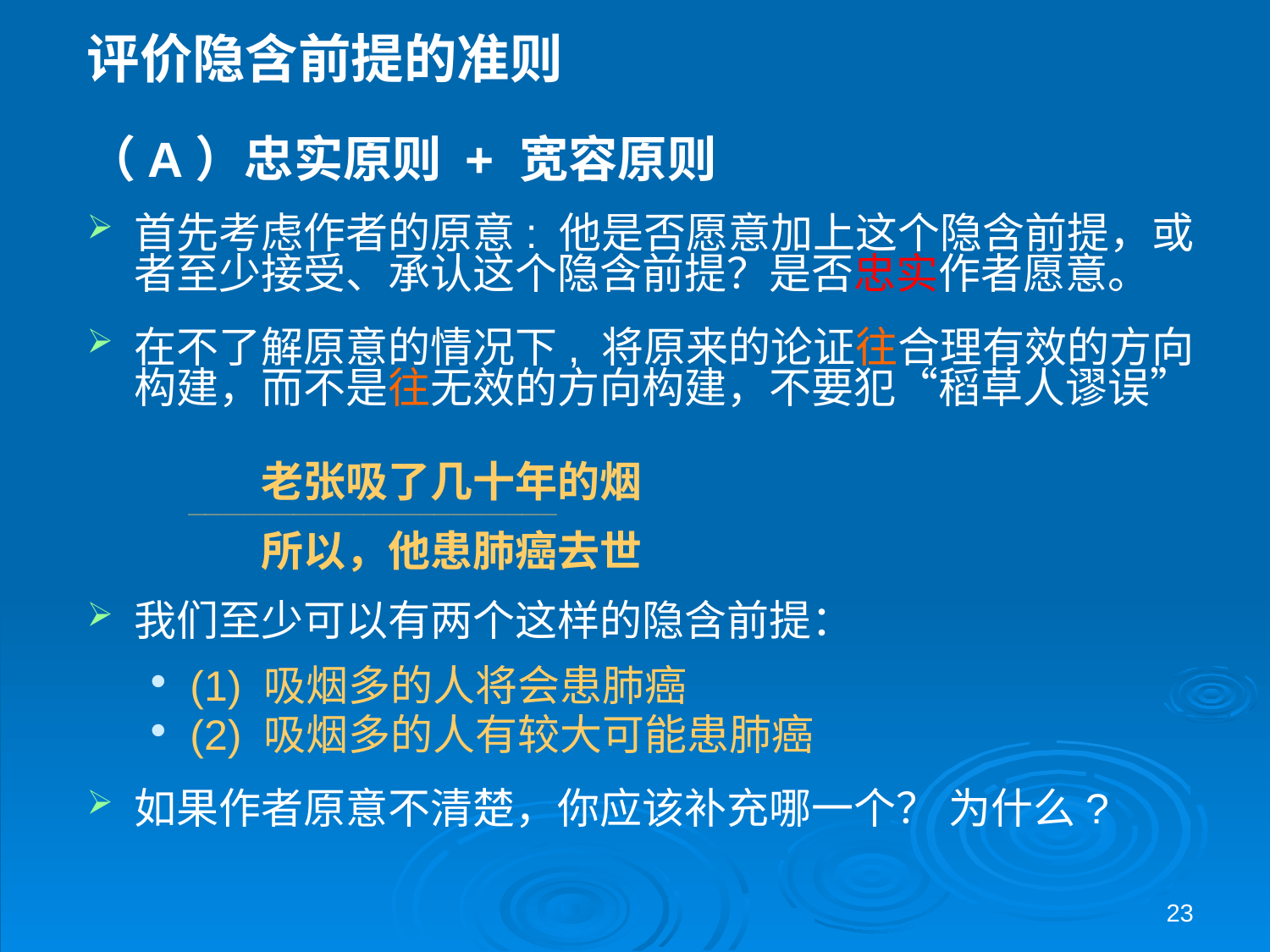

评价隐含前提的准则

（A）忠实原则 + 宽容原则

首先考虑作者的原意: 他是否愿意加上这个隐含前提，或者至少接受、承认这个隐含前提？是否忠实作者愿意。

在不了解原意的情况下, 将原来的论证往合理有效的方向构建，而不是往无效的方向构建，不要犯“稻草人谬误”

		老张吸了几十年的烟
   	　　        ─────────────────────
　　	所以，他患肺癌去世

我们至少可以有两个这样的隐含前提：

(1) 吸烟多的人将会患肺癌
(2) 吸烟多的人有较大可能患肺癌

如果作者原意不清楚，你应该补充哪一个？ 为什么?
23